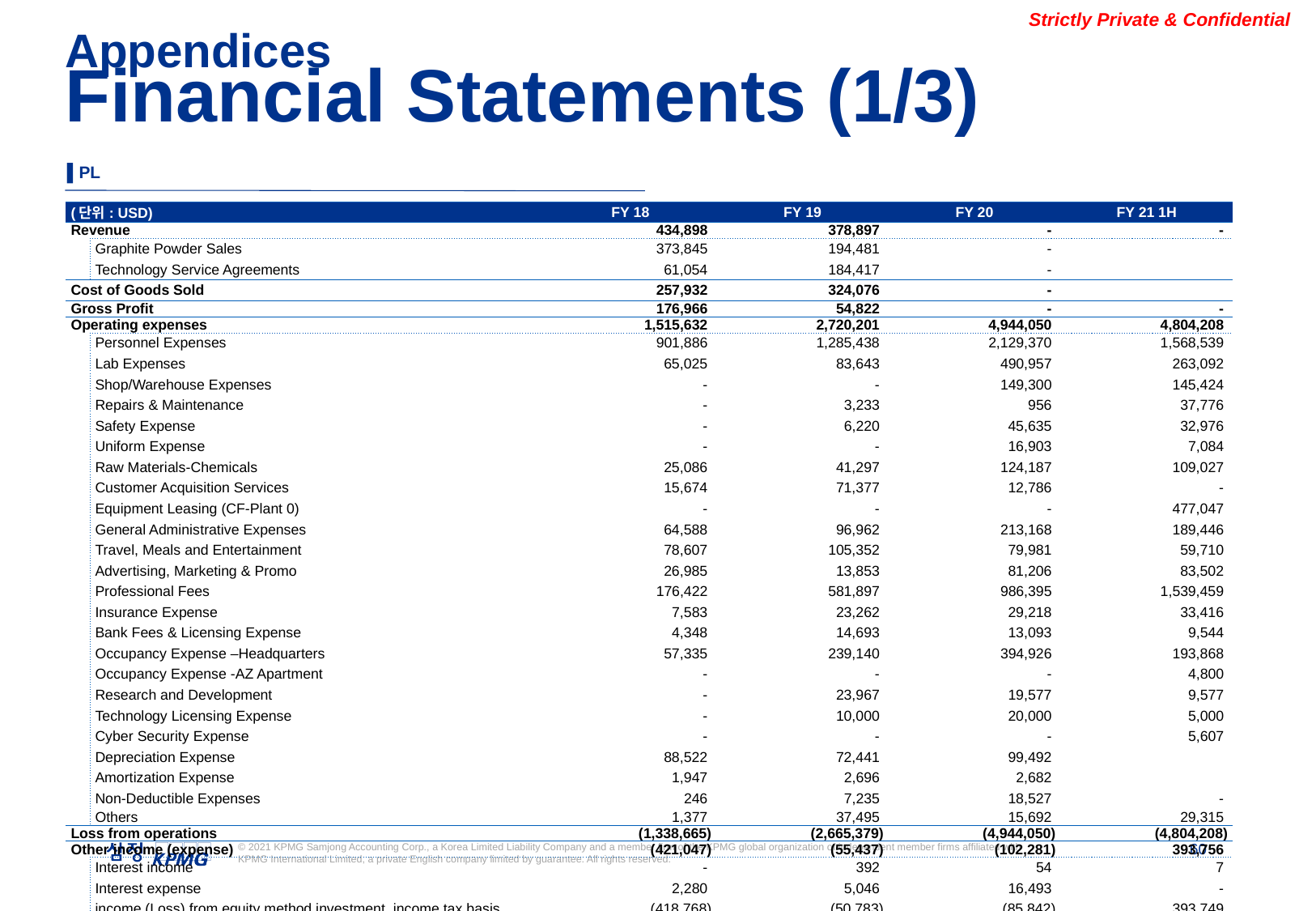

Appendices
Financial Statements (1/3)
▌PL

| (단위: USD) |  | FY 18 | FY 19 | FY 20 | FY 21 1H |
| --- | --- | --- | --- | --- | --- |
| Revenue |  | 434,898 | 378,897 | - | - |
|  | Graphite Powder Sales | 373,845 | 194,481 | - |  |
|  | Technology Service Agreements | 61,054 | 184,417 | - |  |
| Cost of Goods Sold |  | 257,932 | 324,076 | - |  |
| Gross Profit |  | 176,966 | 54,822 | - | - |
| Operating expenses |  | 1,515,632 | 2,720,201 | 4,944,050 | 4,804,208 |
|  | Personnel Expenses | 901,886 | 1,285,438 | 2,129,370 | 1,568,539 |
|  | Lab Expenses | 65,025 | 83,643 | 490,957 | 263,092 |
|  | Shop/Warehouse Expenses | - | - | 149,300 | 145,424 |
|  | Repairs & Maintenance | - | 3,233 | 956 | 37,776 |
|  | Safety Expense | - | 6,220 | 45,635 | 32,976 |
|  | Uniform Expense | - | - | 16,903 | 7,084 |
|  | Raw Materials-Chemicals | 25,086 | 41,297 | 124,187 | 109,027 |
|  | Customer Acquisition Services | 15,674 | 71,377 | 12,786 | - |
|  | Equipment Leasing (CF-Plant 0) | - | - | - | 477,047 |
|  | General Administrative Expenses | 64,588 | 96,962 | 213,168 | 189,446 |
|  | Travel, Meals and Entertainment | 78,607 | 105,352 | 79,981 | 59,710 |
|  | Advertising, Marketing & Promo | 26,985 | 13,853 | 81,206 | 83,502 |
|  | Professional Fees | 176,422 | 581,897 | 986,395 | 1,539,459 |
|  | Insurance Expense | 7,583 | 23,262 | 29,218 | 33,416 |
|  | Bank Fees & Licensing Expense | 4,348 | 14,693 | 13,093 | 9,544 |
|  | Occupancy Expense –Headquarters | 57,335 | 239,140 | 394,926 | 193,868 |
|  | Occupancy Expense -AZ Apartment | - | - | - | 4,800 |
|  | Research and Development | - | 23,967 | 19,577 | 9,577 |
|  | Technology Licensing Expense | - | 10,000 | 20,000 | 5,000 |
|  | Cyber Security Expense | - | - | - | 5,607 |
|  | Depreciation Expense | 88,522 | 72,441 | 99,492 |  |
|  | Amortization Expense | 1,947 | 2,696 | 2,682 |  |
|  | Non-Deductible Expenses | 246 | 7,235 | 18,527 | - |
|  | Others | 1,377 | 37,495 | 15,692 | 29,315 |
| Loss from operations |  | (1,338,665) | (2,665,379) | (4,944,050) | (4,804,208) |
| Other income (expense) |  | (421,047) | (55,437) | (102,281) | 393,756 |
|  | Interest income | - | 392 | 54 | 7 |
|  | Interest expense | 2,280 | 5,046 | 16,493 | - |
|  | income (Loss) from equity method investment, income tax basis | (418,768) | (50,783) | (85,842) | 393,749 |
| Net income (loss) |  | (1,759,713) | (2,720,816) | (5,046,331) | (4,410,452) |